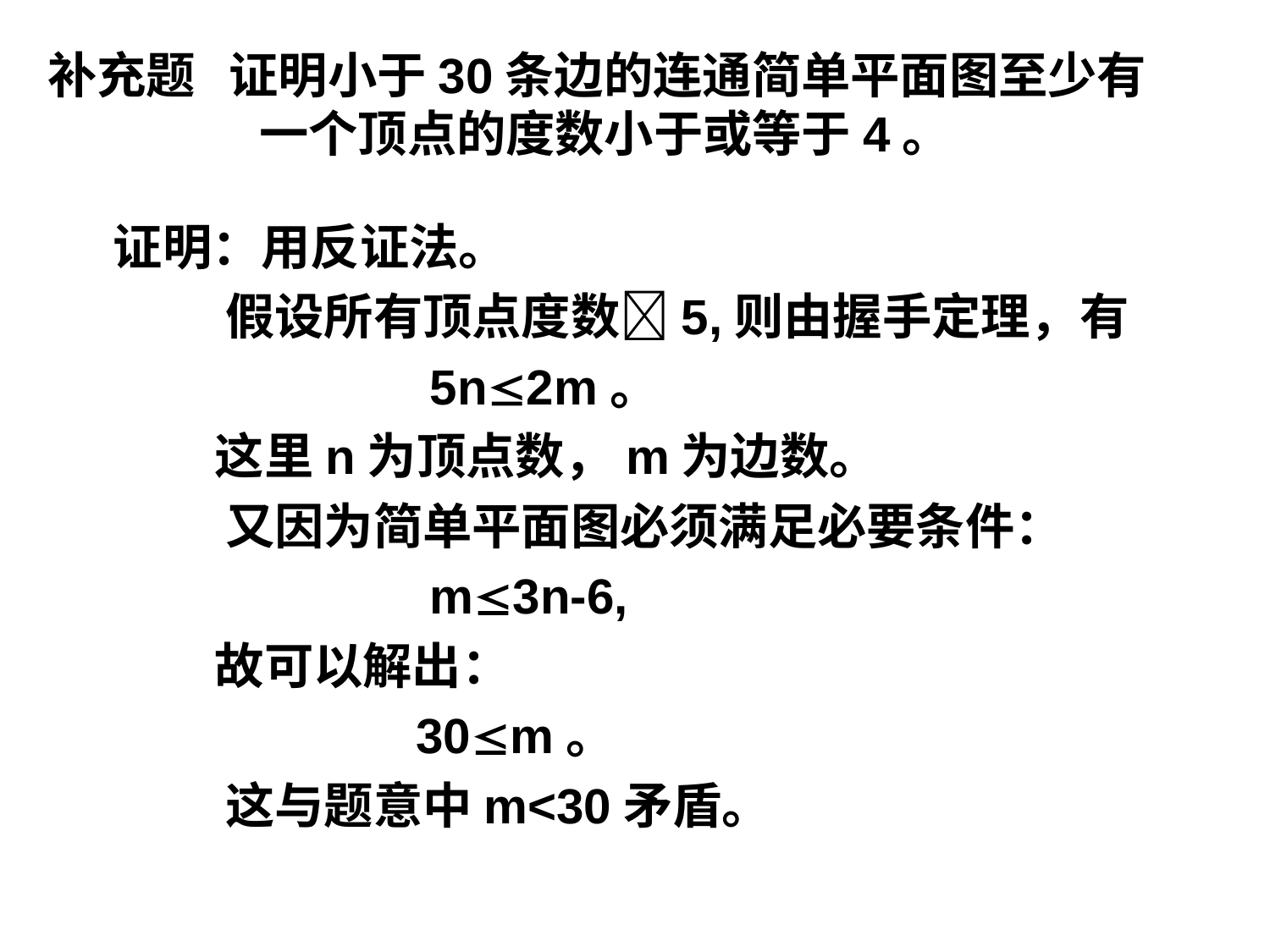

补充题   证明小于30条边的连通简单平面图至少有一个顶点的度数小于或等于4。

# 练习九 (p125)
证明：用反证法。
 	假设所有顶点度数≥5,则由握手定理，有
                       5n≤2m。
        这里n为顶点数，m为边数。
	又因为简单平面图必须满足必要条件：
                       m≤3n-6,
        故可以解出：
                      30≤m。
	这与题意中m<30矛盾。